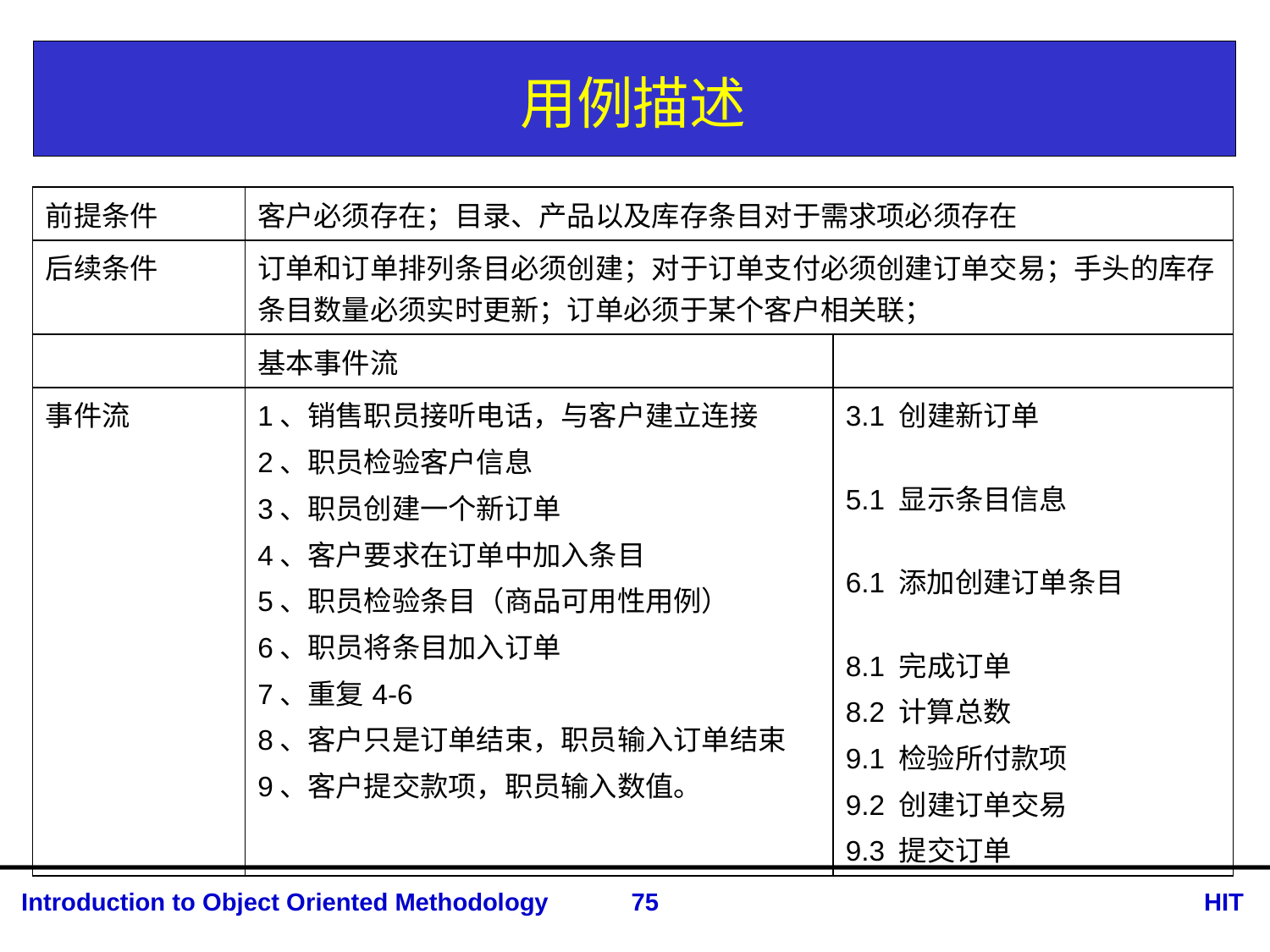

# 用例描述
| 前提条件 | 客户必须存在；目录、产品以及库存条目对于需求项必须存在 |  |
| --- | --- | --- |
| 后续条件 | 订单和订单排列条目必须创建；对于订单支付必须创建订单交易；手头的库存条目数量必须实时更新；订单必须于某个客户相关联； |  |
|  | 基本事件流 |  |
| 事件流 | 1、销售职员接听电话，与客户建立连接 2、职员检验客户信息 3、职员创建一个新订单 4、客户要求在订单中加入条目 5、职员检验条目（商品可用性用例） 6、职员将条目加入订单 7、重复4-6 8、客户只是订单结束，职员输入订单结束 9、客户提交款项，职员输入数值。 | 3.1 创建新订单 5.1 显示条目信息 6.1 添加创建订单条目 8.1 完成订单 8.2 计算总数 9.1 检验所付款项 9.2 创建订单交易 9.3 提交订单 |